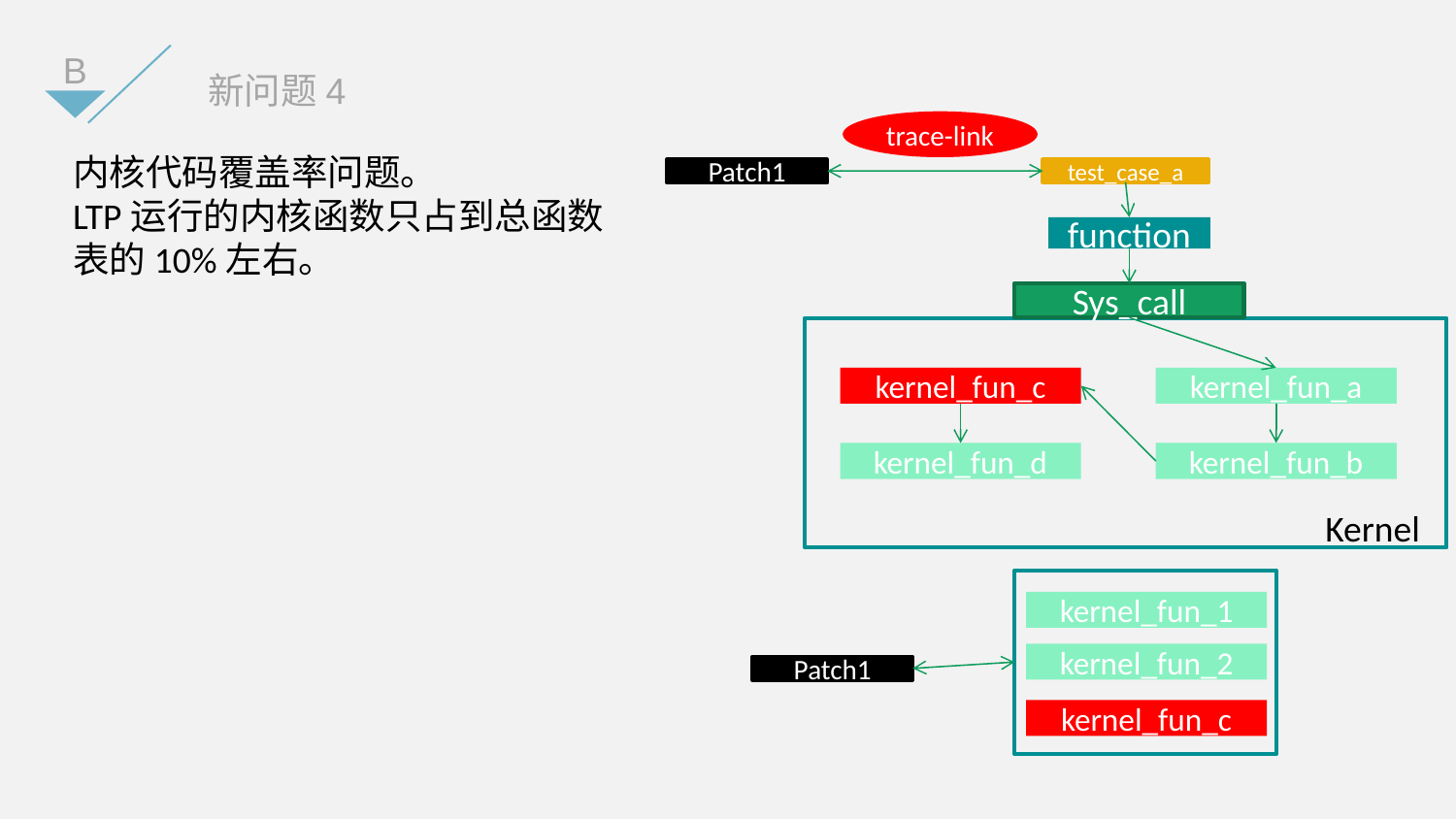

B

新问题4
trace-link
test_case_a
Patch1
function
Sys_call

kernel_fun_c
kernel_fun_a
kernel_fun_d
kernel_fun_b
Kernel
内核代码覆盖率问题。
LTP运行的内核函数只占到总函数表的10%左右。

kernel_fun_1
kernel_fun_2
Patch1
kernel_fun_c